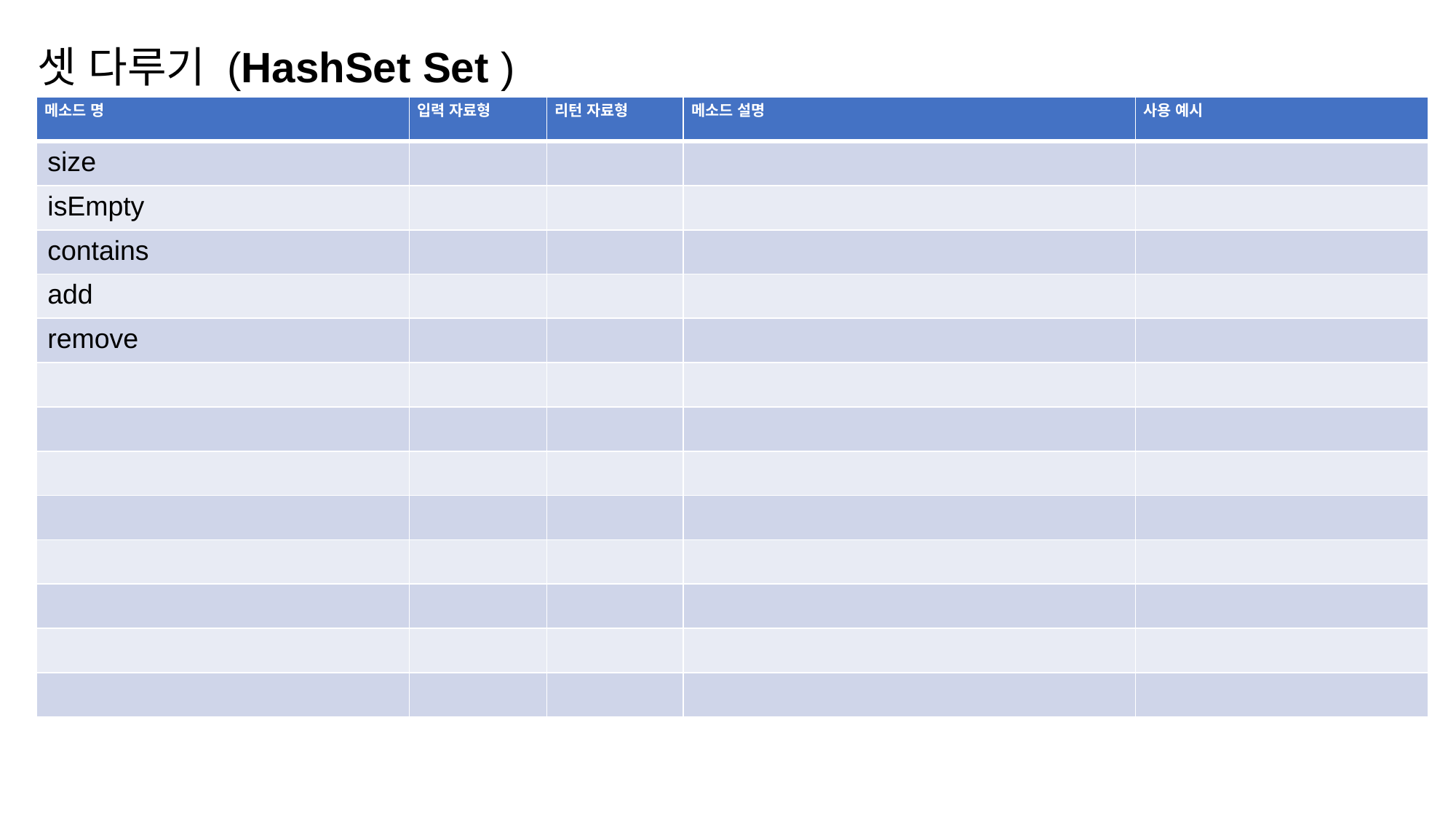

셋 다루기 (HashSet Set )
| 메소드 명 | 입력 자료형 | 리턴 자료형 | 메소드 설명 | 사용 예시 |
| --- | --- | --- | --- | --- |
| size |  |  |  |  |
| isEmpty |  |  |  |  |
| contains |  |  |  |  |
| add |  |  |  |  |
| remove |  |  |  |  |
|  |  |  |  |  |
|  |  |  |  |  |
|  |  |  |  |  |
|  |  |  |  |  |
|  |  |  |  |  |
|  |  |  |  |  |
|  |  |  |  |  |
|  |  |  |  |  |